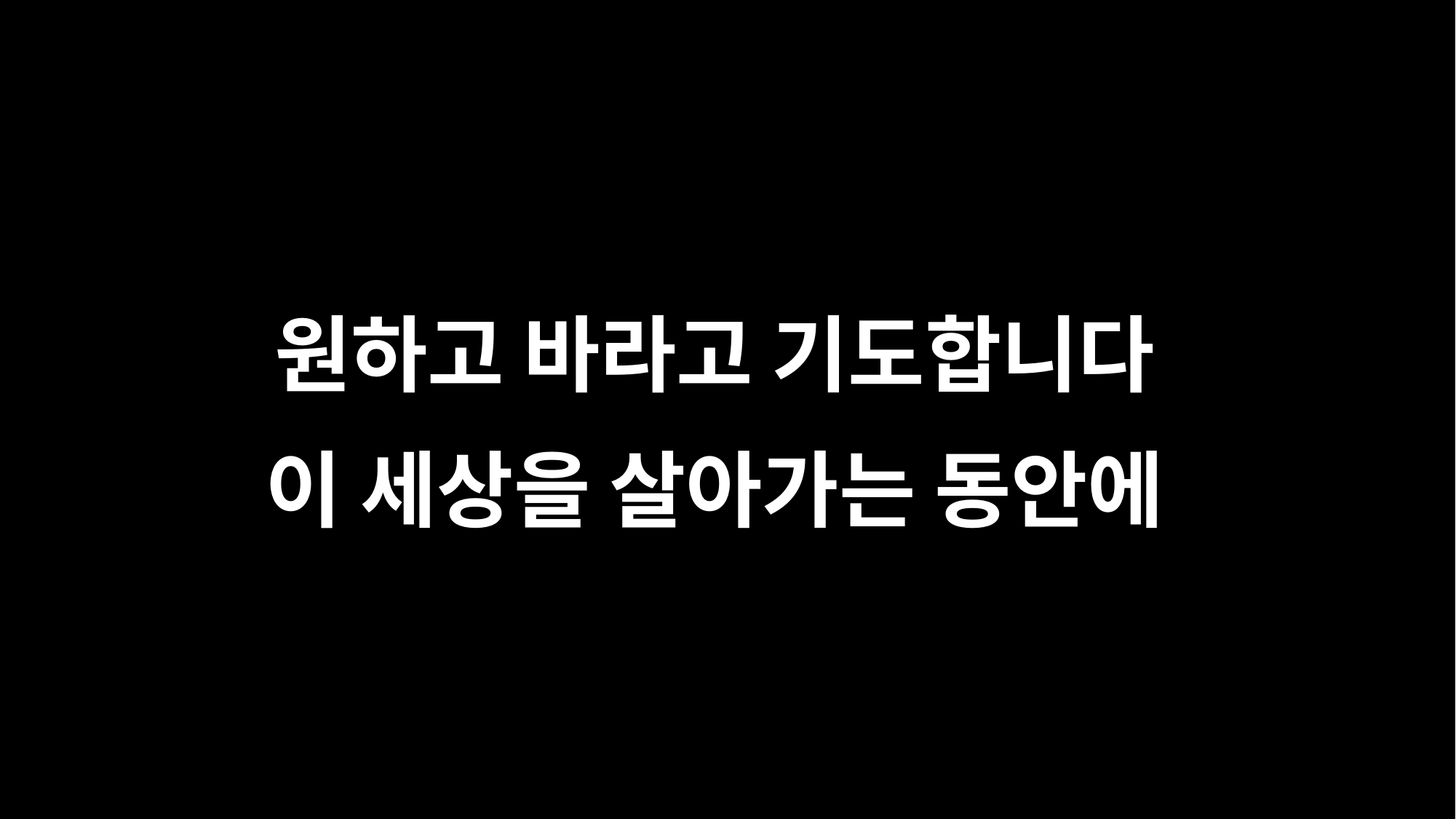

원하고 바라고 기도합니다
이 세상을 살아가는 동안에